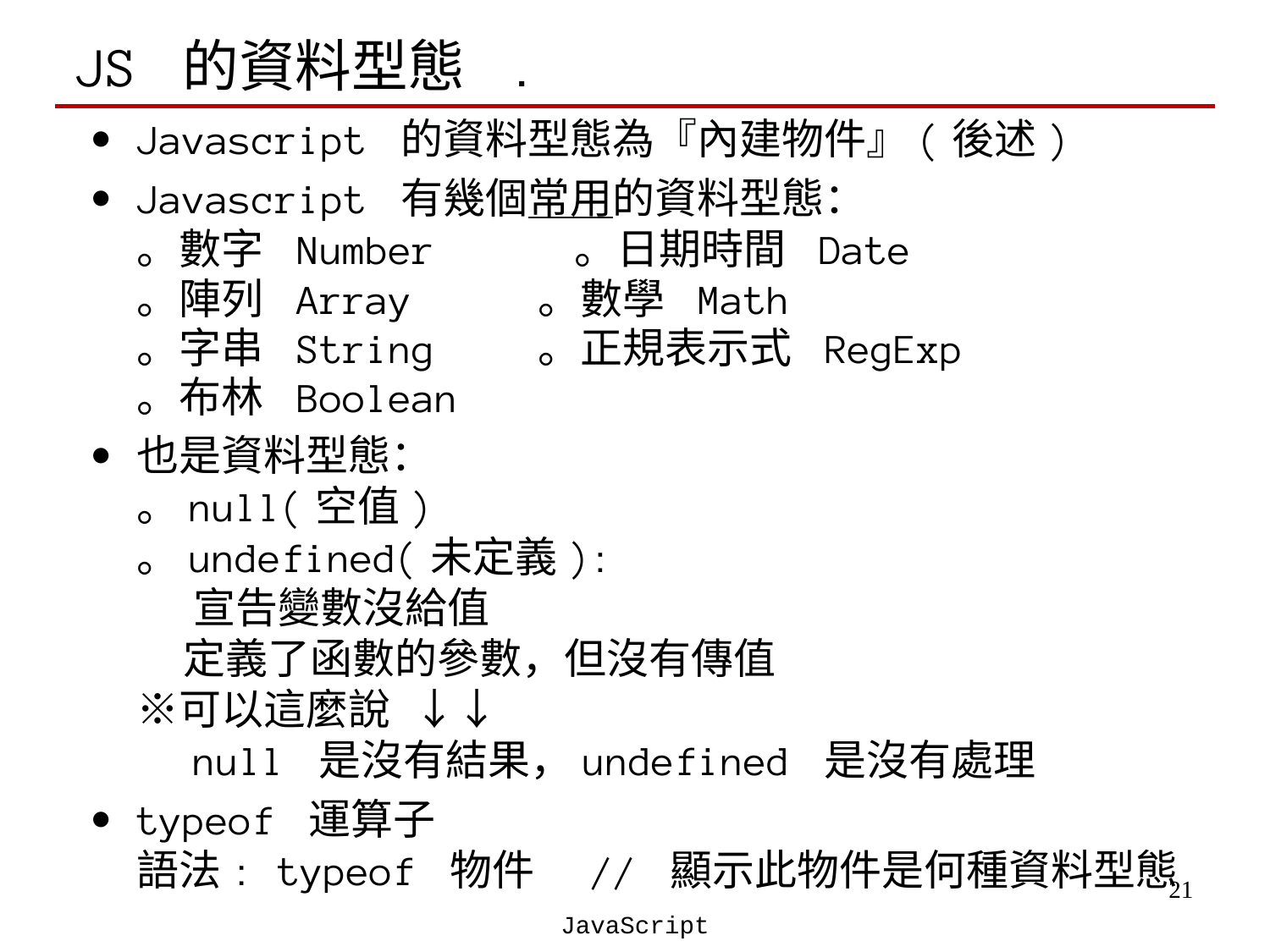

# JS 的資料型態 .
Javascript 的資料型態為『內建物件』(後述)
Javascript 有幾個常用的資料型態：
。數字 Number	  。日期時間 Date
	。陣列 Array     。數學 Math
	。字串 String    。正規表示式 RegExp
	。布林 Boolean
也是資料型態：
。null(空值)
。undefined(未定義):
  宣告變數沒給值
  定義了函數的參數，但沒有傳值
※可以這麼說 ↓↓
  null 是沒有結果，undefined 是沒有處理
typeof 運算子
語法: typeof 物件  // 顯示此物件是何種資料型態

21
JavaScript